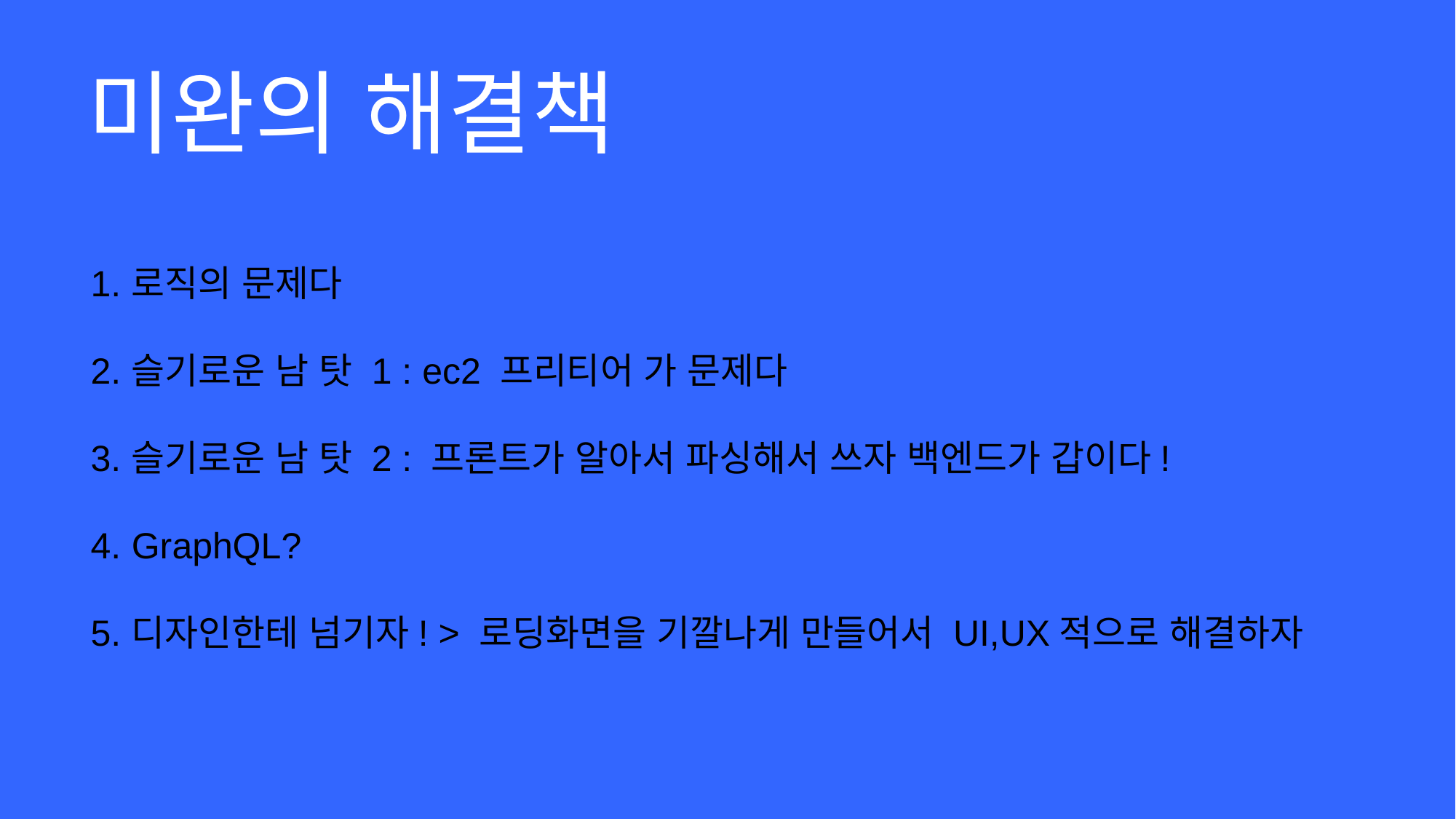

미완의 해결책
로직의 문제다

슬기로운 남 탓 1 : ec2 프리티어 가 문제다

슬기로운 남 탓 2 : 프론트가 알아서 파싱해서 쓰자 백엔드가 갑이다!

GraphQL?

디자인한테 넘기자! > 로딩화면을 기깔나게 만들어서 UI,UX적으로 해결하자